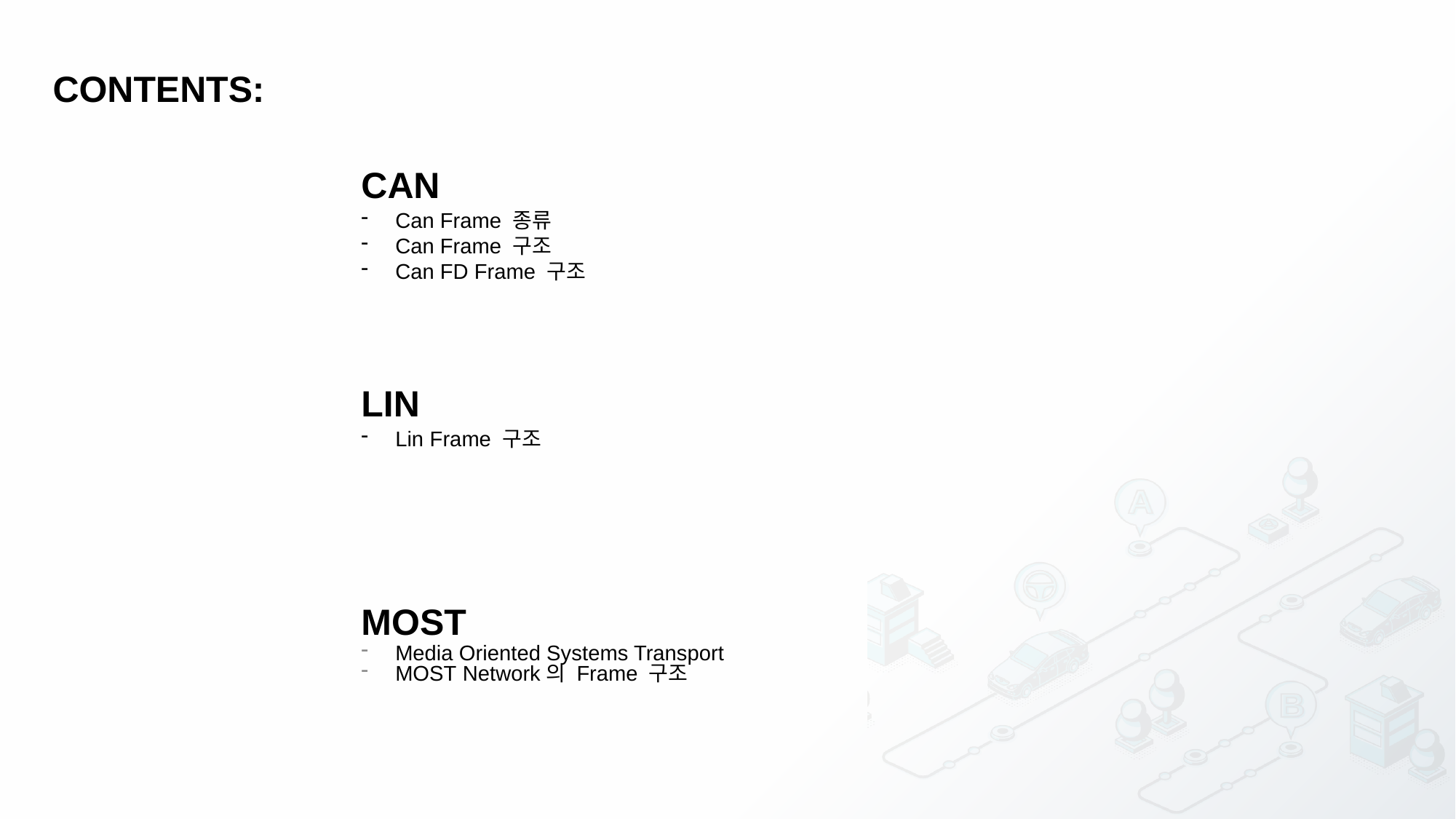

CAN
Can Frame 종류
Can Frame 구조
Can FD Frame 구조
LIN
Lin Frame 구조

MOST
Media Oriented Systems Transport
MOST Network의 Frame 구조